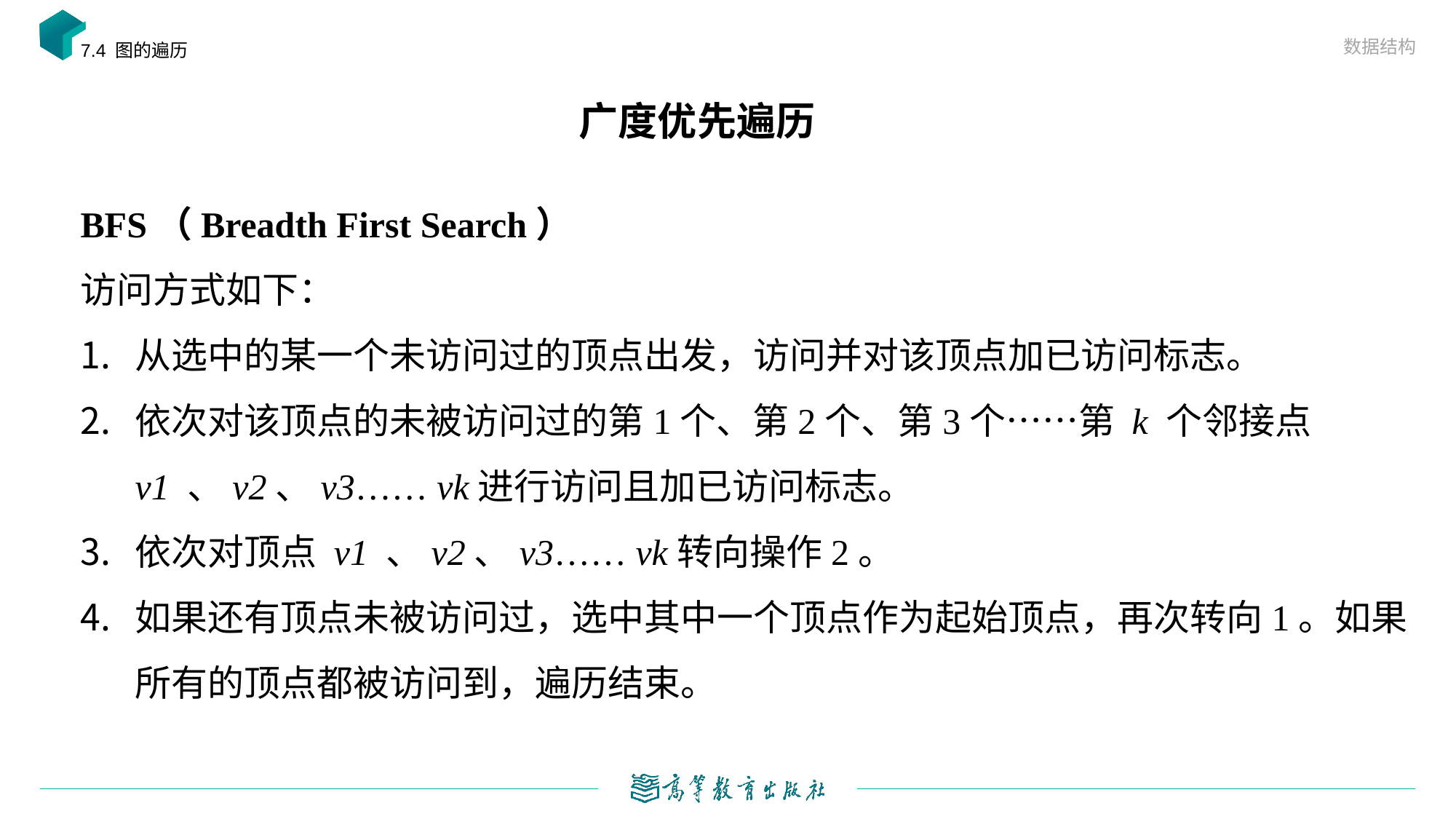

数据结构
7.4 图的遍历
# 广度优先遍历
BFS（Breadth First Search）
访问方式如下：
从选中的某一个未访问过的顶点出发，访问并对该顶点加已访问标志。
依次对该顶点的未被访问过的第1个、第2个、第3个……第 k 个邻接点 v1 、v2、v3…… vk进行访问且加已访问标志。
依次对顶点 v1 、v2、v3…… vk转向操作2。
如果还有顶点未被访问过，选中其中一个顶点作为起始顶点，再次转向1。如果所有的顶点都被访问到，遍历结束。